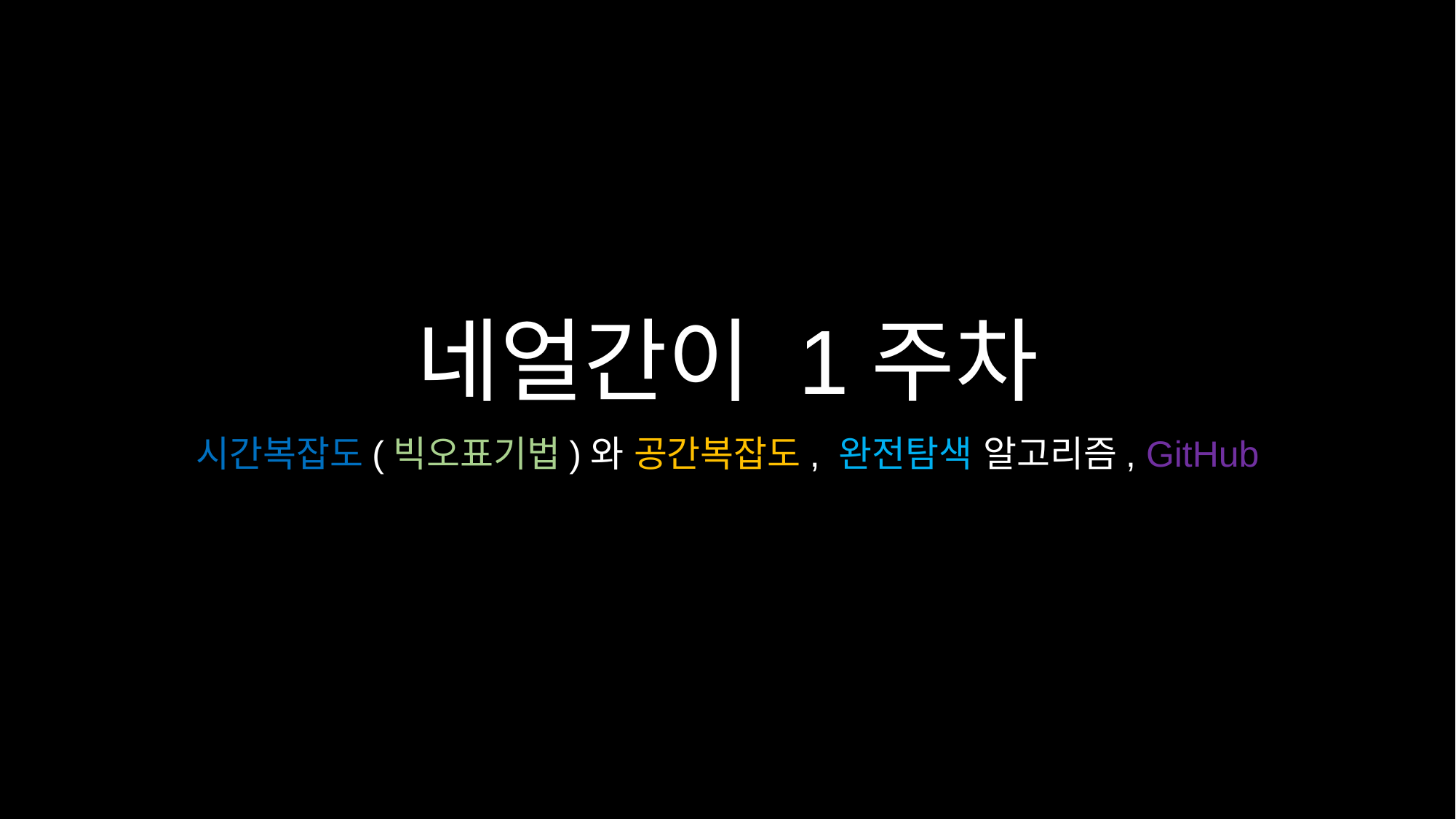

# 네얼간이 1주차
시간복잡도(빅오표기법)와 공간복잡도, 완전탐색 알고리즘, GitHub